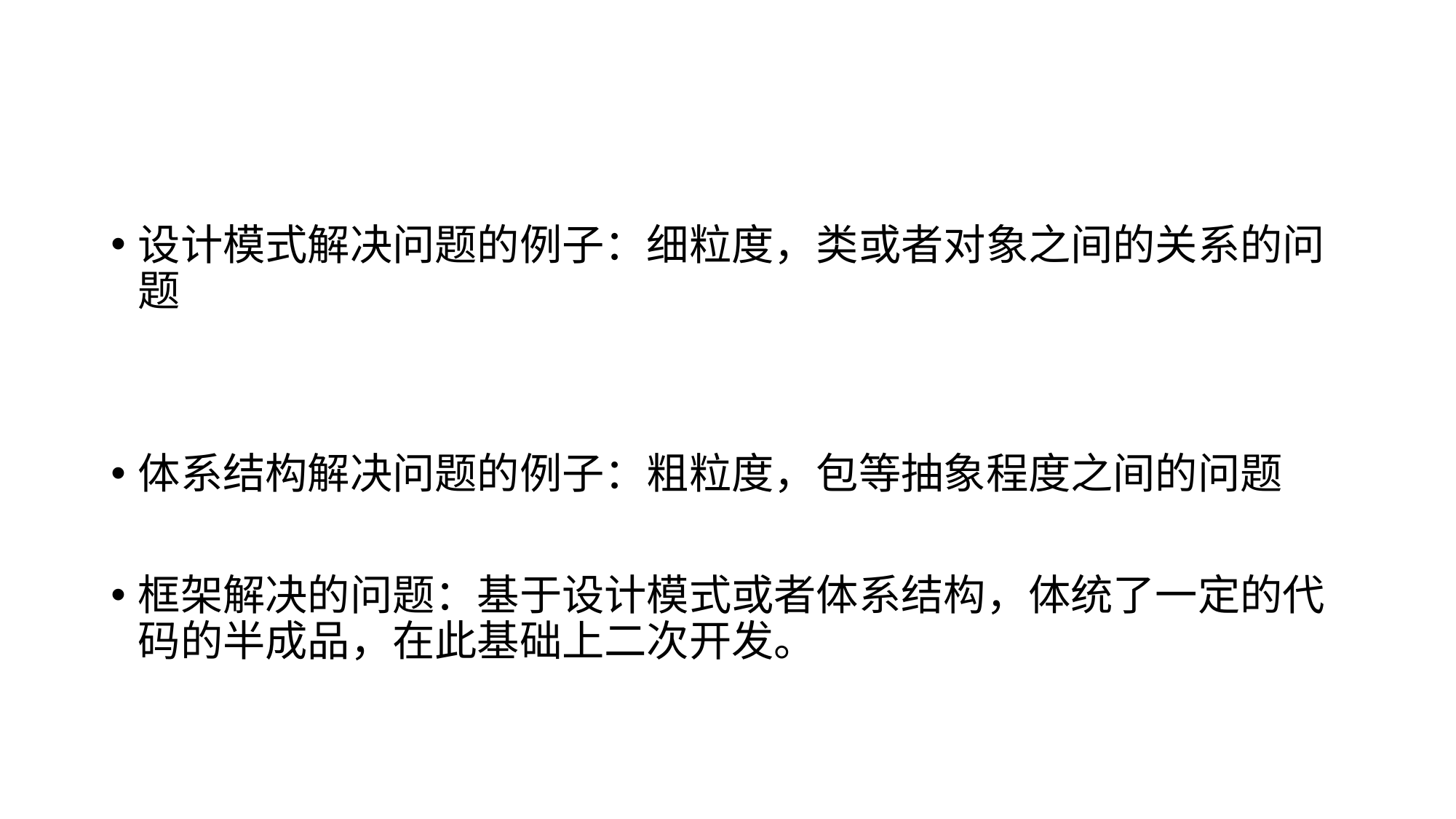

#
设计模式解决问题的例子：细粒度，类或者对象之间的关系的问题

体系结构解决问题的例子：粗粒度，包等抽象程度之间的问题

框架解决的问题：基于设计模式或者体系结构，体统了一定的代码的半成品，在此基础上二次开发。